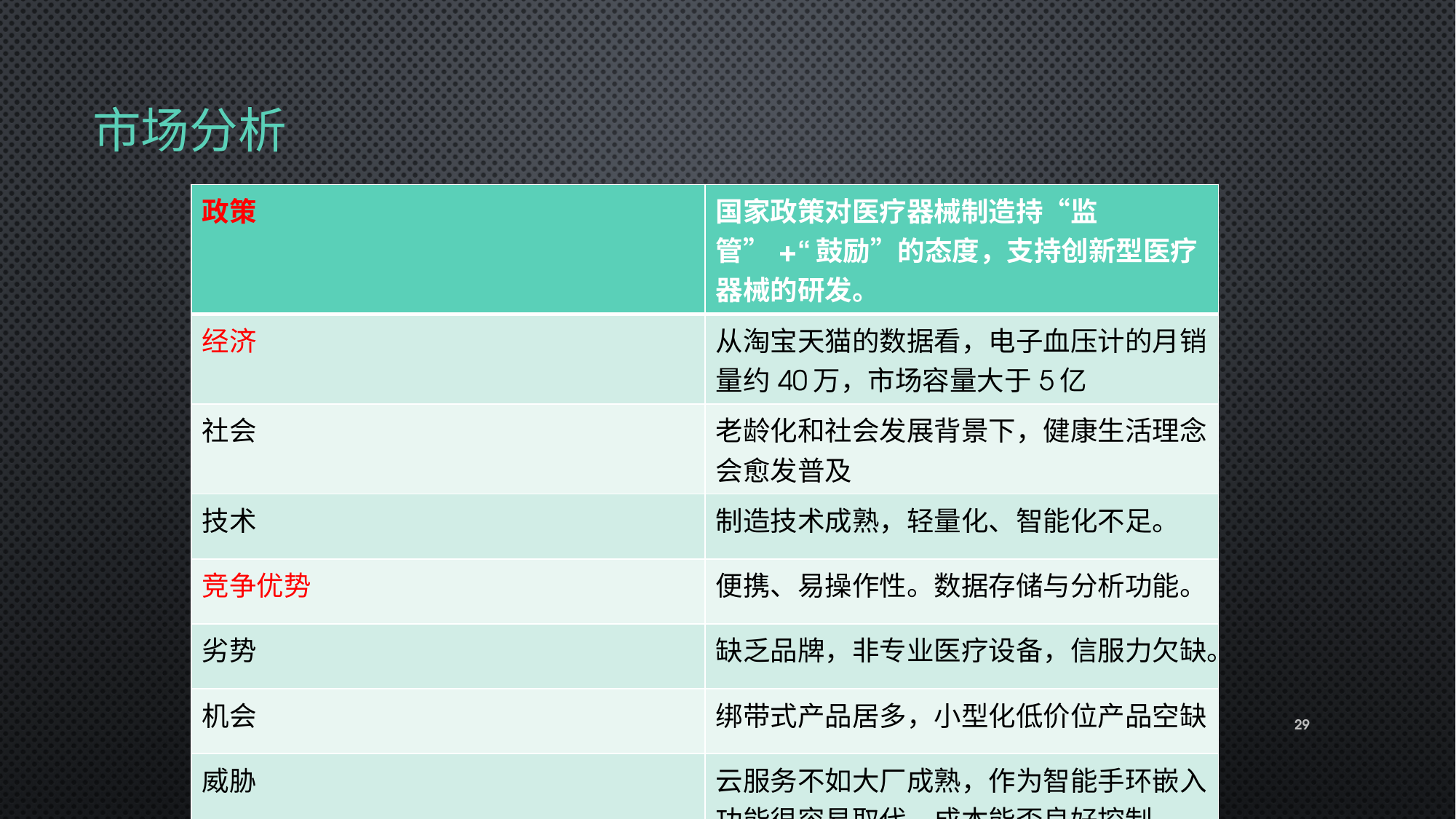

# 市场分析
| 政策 | 国家政策对医疗器械制造持“监管”+“鼓励”的态度，支持创新型医疗器械的研发。 |
| --- | --- |
| 经济 | 从淘宝天猫的数据看，电子血压计的月销量约40万，市场容量大于5亿 |
| 社会 | 老龄化和社会发展背景下，健康生活理念会愈发普及 |
| 技术 | 制造技术成熟，轻量化、智能化不足。 |
| 竞争优势 | 便携、易操作性。数据存储与分析功能。 |
| 劣势 | 缺乏品牌，非专业医疗设备，信服力欠缺。 |
| 机会 | 绑带式产品居多，小型化低价位产品空缺 |
| 威胁 | 云服务不如大厂成熟，作为智能手环嵌入功能很容易取代，成本能否良好控制 |
29